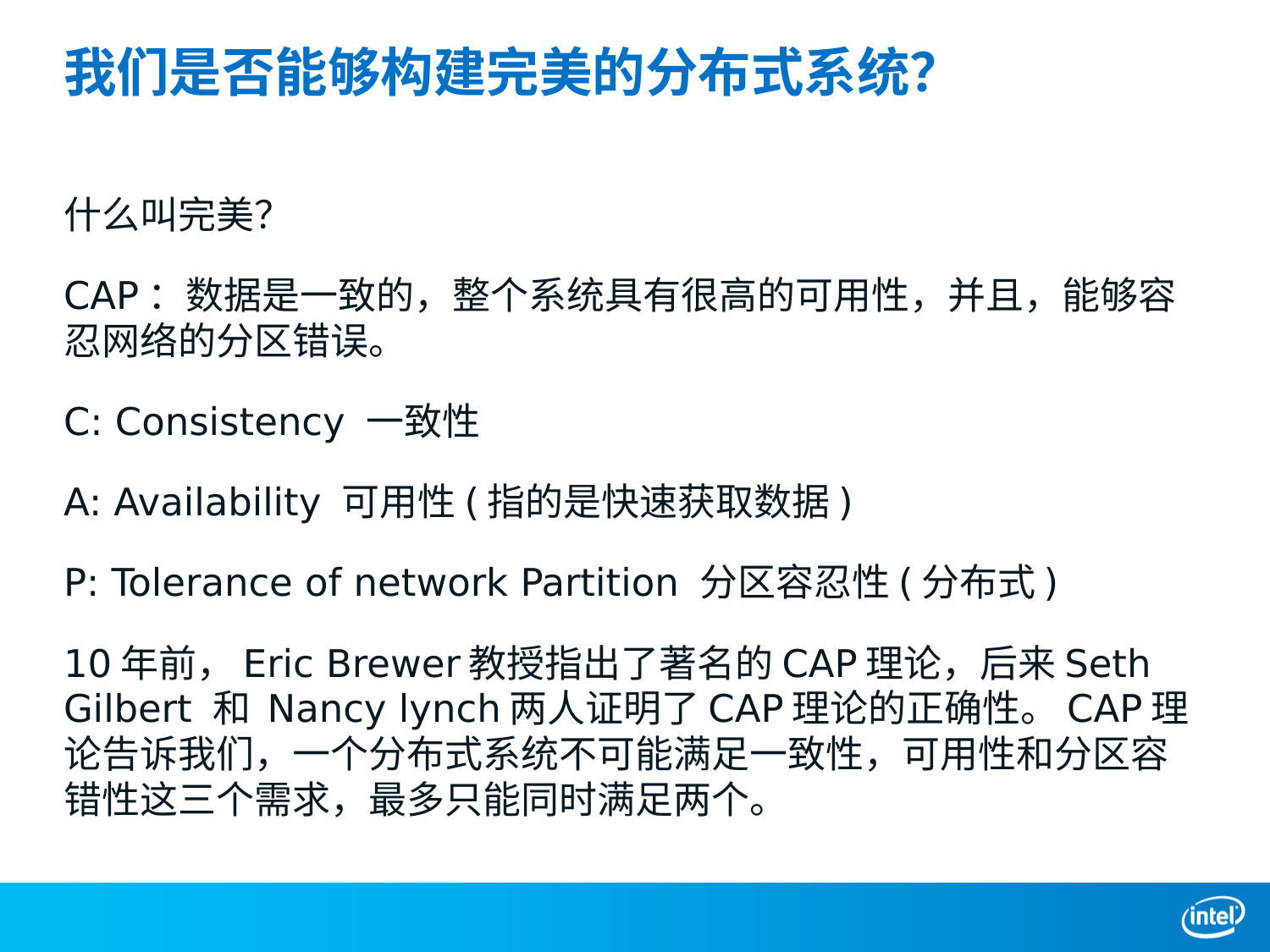

# 我们是否能够构建完美的分布式系统？
什么叫完美？
CAP：数据是一致的，整个系统具有很高的可用性，并且，能够容忍网络的分区错误。
C: Consistency 一致性
A: Availability 可用性(指的是快速获取数据)
P: Tolerance of network Partition 分区容忍性(分布式)
10年前，Eric Brewer教授指出了著名的CAP理论，后来Seth Gilbert 和 Nancy lynch两人证明了CAP理论的正确性。CAP理论告诉我们，一个分布式系统不可能满足一致性，可用性和分区容错性这三个需求，最多只能同时满足两个。